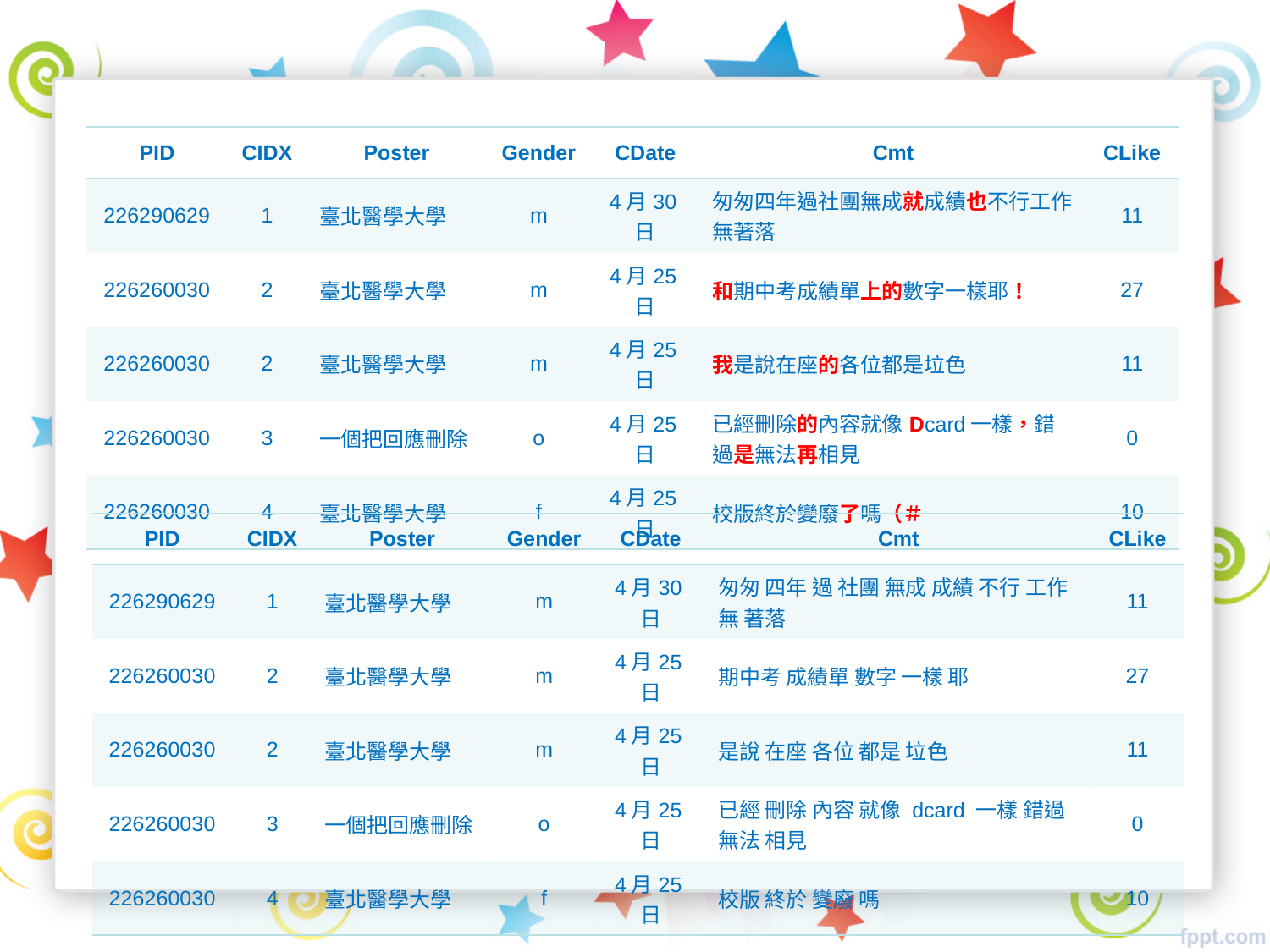

| PID | CIDX | Poster | Gender | CDate | Cmt | CLike |
| --- | --- | --- | --- | --- | --- | --- |
| 226290629 | 1 | 臺北醫學大學 | m | 4月30日 | 匆匆四年過社團無成就成績也不行工作無著落 | 11 |
| 226260030 | 2 | 臺北醫學大學 | m | 4月25日 | 和期中考成績單上的數字一樣耶！ | 27 |
| 226260030 | 2 | 臺北醫學大學 | m | 4月25日 | 我是說在座的各位都是垃色 | 11 |
| 226260030 | 3 | 一個把回應刪除 | o | 4月25日 | 已經刪除的內容就像Dcard一樣，錯過是無法再相見 | 0 |
| 226260030 | 4 | 臺北醫學大學 | f | 4月25日 | 校版終於變廢了嗎（＃ | 10 |
| PID | CIDX | Poster | Gender | CDate | Cmt | CLike |
| --- | --- | --- | --- | --- | --- | --- |
| 226290629 | 1 | 臺北醫學大學 | m | 4月30日 | 匆匆 四年 過 社團 無成 成績 不行 工作 無 著落 | 11 |
| 226260030 | 2 | 臺北醫學大學 | m | 4月25日 | 期中考 成績單 數字 一樣 耶 | 27 |
| 226260030 | 2 | 臺北醫學大學 | m | 4月25日 | 是說 在座 各位 都是 垃色 | 11 |
| 226260030 | 3 | 一個把回應刪除 | o | 4月25日 | 已經 刪除 內容 就像 dcard 一樣 錯過 無法 相見 | 0 |
| 226260030 | 4 | 臺北醫學大學 | f | 4月25日 | 校版 終於 變廢 嗎 | 10 |